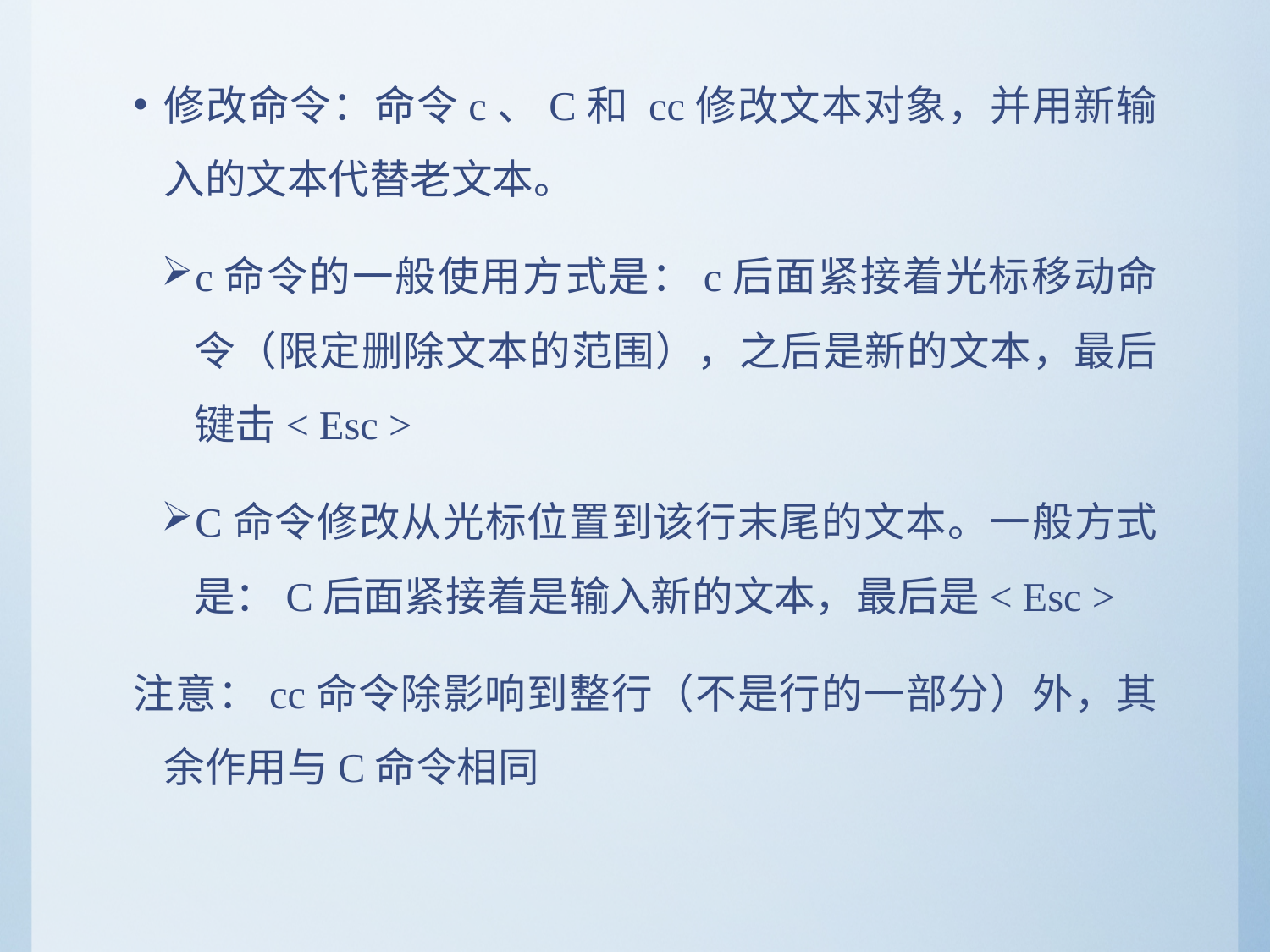

修改命令：命令c、C和 cc修改文本对象，并用新输入的文本代替老文本。
c命令的一般使用方式是：c后面紧接着光标移动命令（限定删除文本的范围），之后是新的文本，最后键击< Esc >
C命令修改从光标位置到该行末尾的文本。一般方式是：C后面紧接着是输入新的文本，最后是< Esc >
注意：cc命令除影响到整行（不是行的一部分）外，其余作用与C命令相同